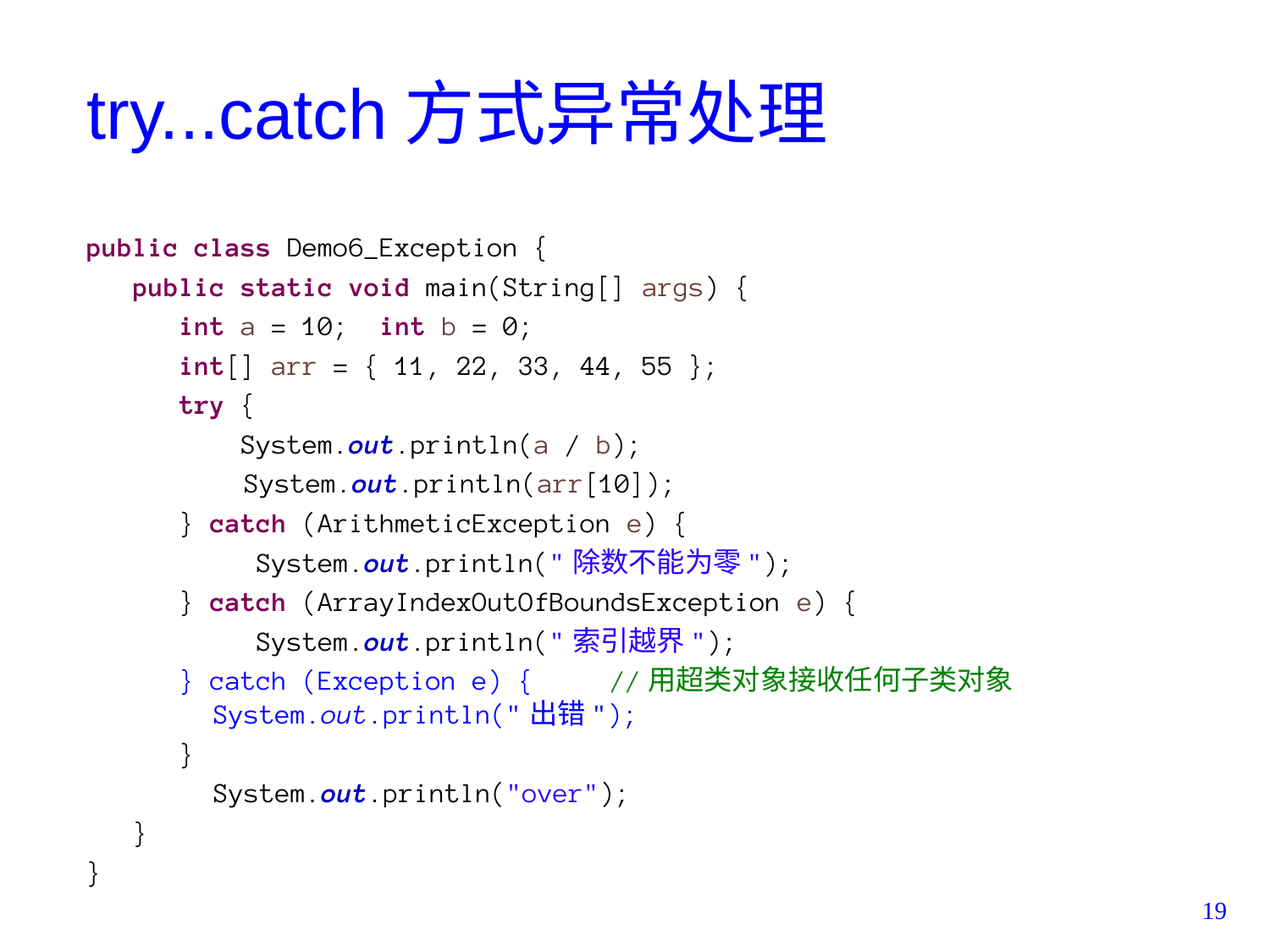

# try...catch方式异常处理
public class Demo6_Exception {
   public static void main(String[] args) {
      int a = 10;  int b = 0;
      int[] arr = { 11, 22, 33, 44, 55 };
      try {
          System.out.println(a / b);
	  System.out.println(arr[10]);
      } catch (ArithmeticException e) {
           System.out.println("除数不能为零");
      } catch (ArrayIndexOutOfBoundsException e) {
           System.out.println("索引越界");
      } catch (Exception e) {	 //用超类对象接收任何子类对象		System.out.println("出错");
      }
	System.out.println("over");
   }
}

19